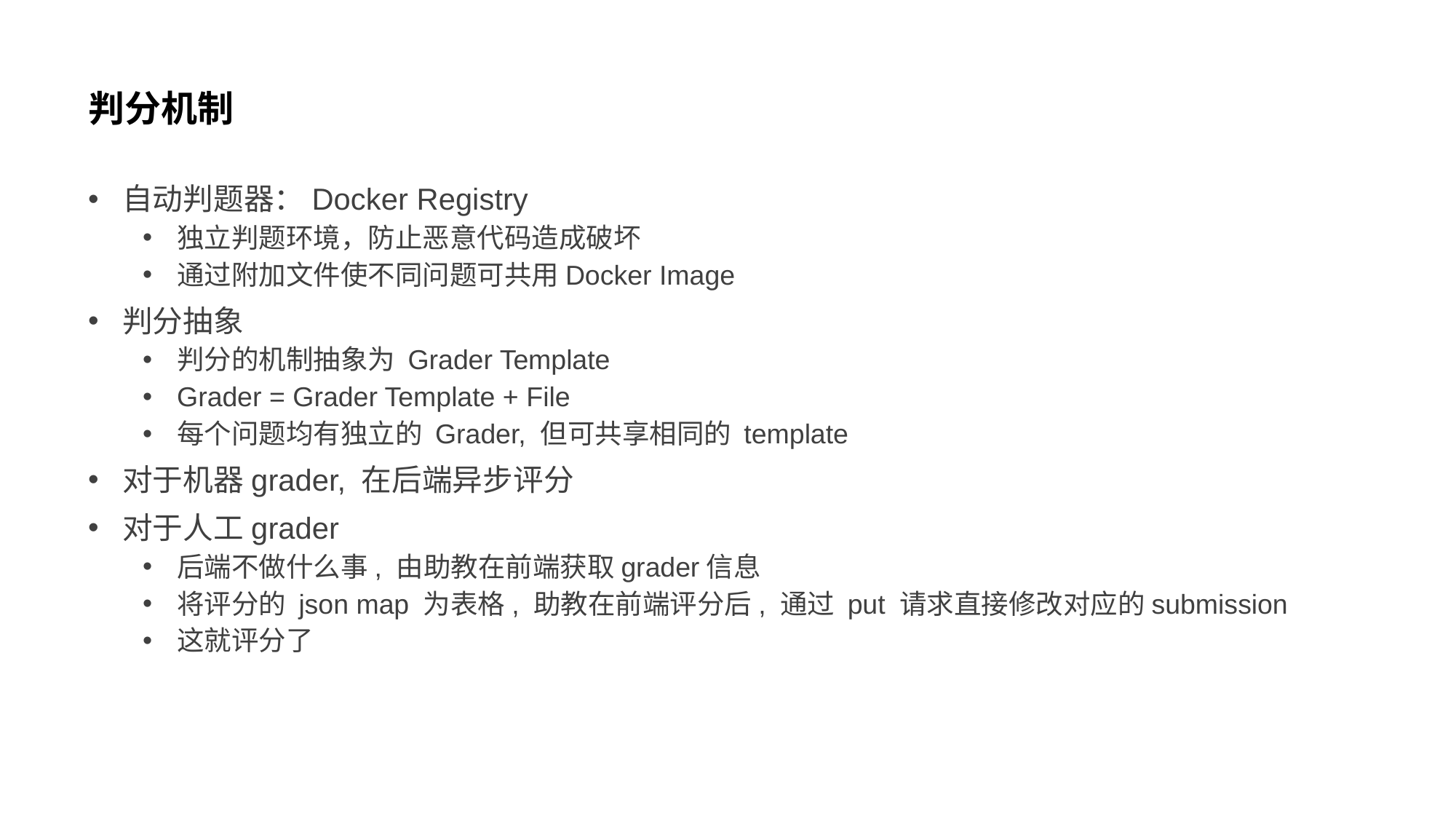

# 判分机制
自动判题器：Docker Registry
独立判题环境，防止恶意代码造成破坏
通过附加文件使不同问题可共用Docker Image
判分抽象
判分的机制抽象为 Grader Template
Grader = Grader Template + File
每个问题均有独立的 Grader, 但可共享相同的 template
对于机器grader, 在后端异步评分
对于人工grader
后端不做什么事, 由助教在前端获取grader信息
将评分的 json map 为表格, 助教在前端评分后, 通过 put 请求直接修改对应的submission
这就评分了